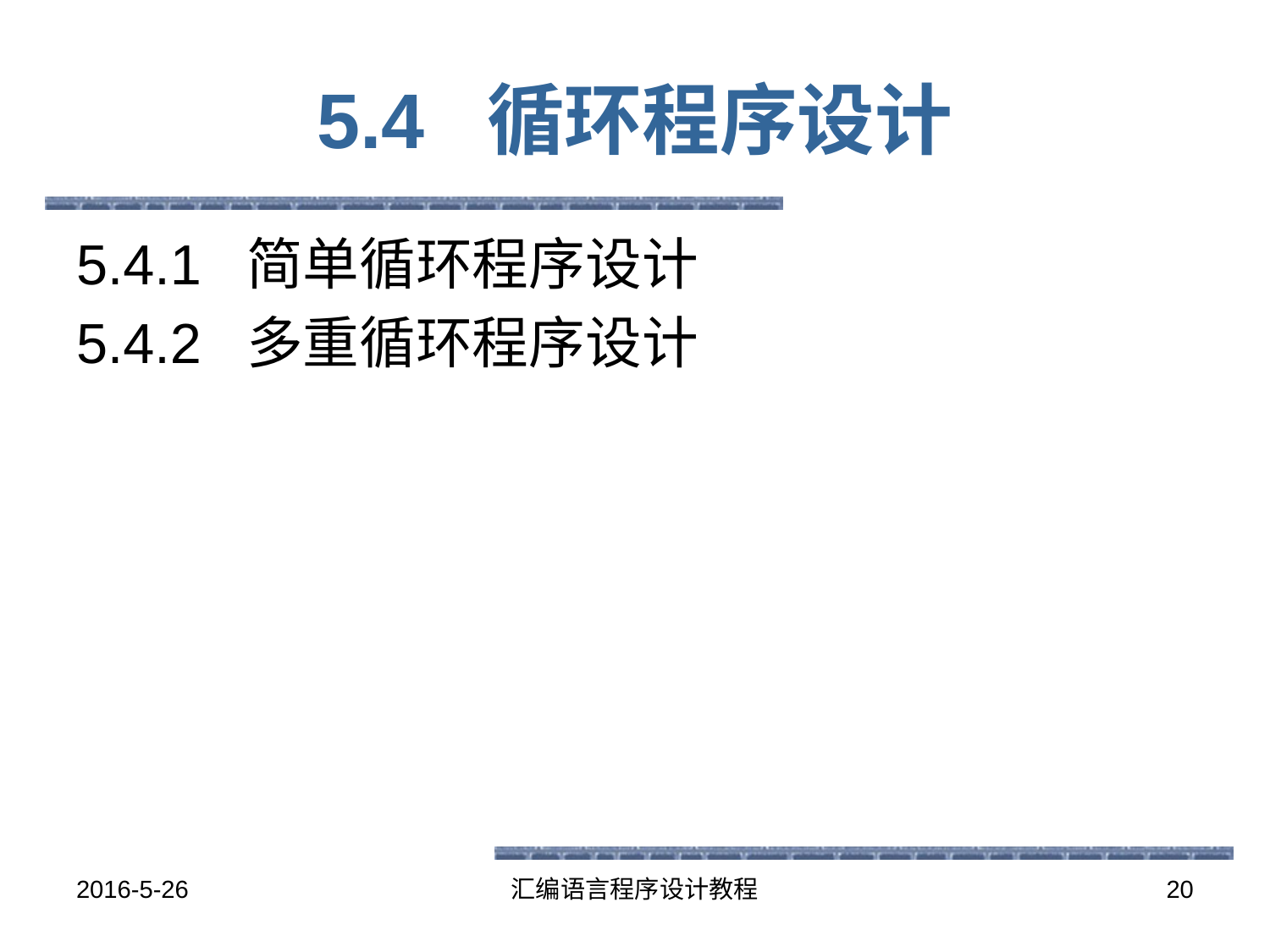

# 5.4  循环程序设计
5.4.1  简单循环程序设计
5.4.2  多重循环程序设计
2016-5-26
汇编语言程序设计教程
20